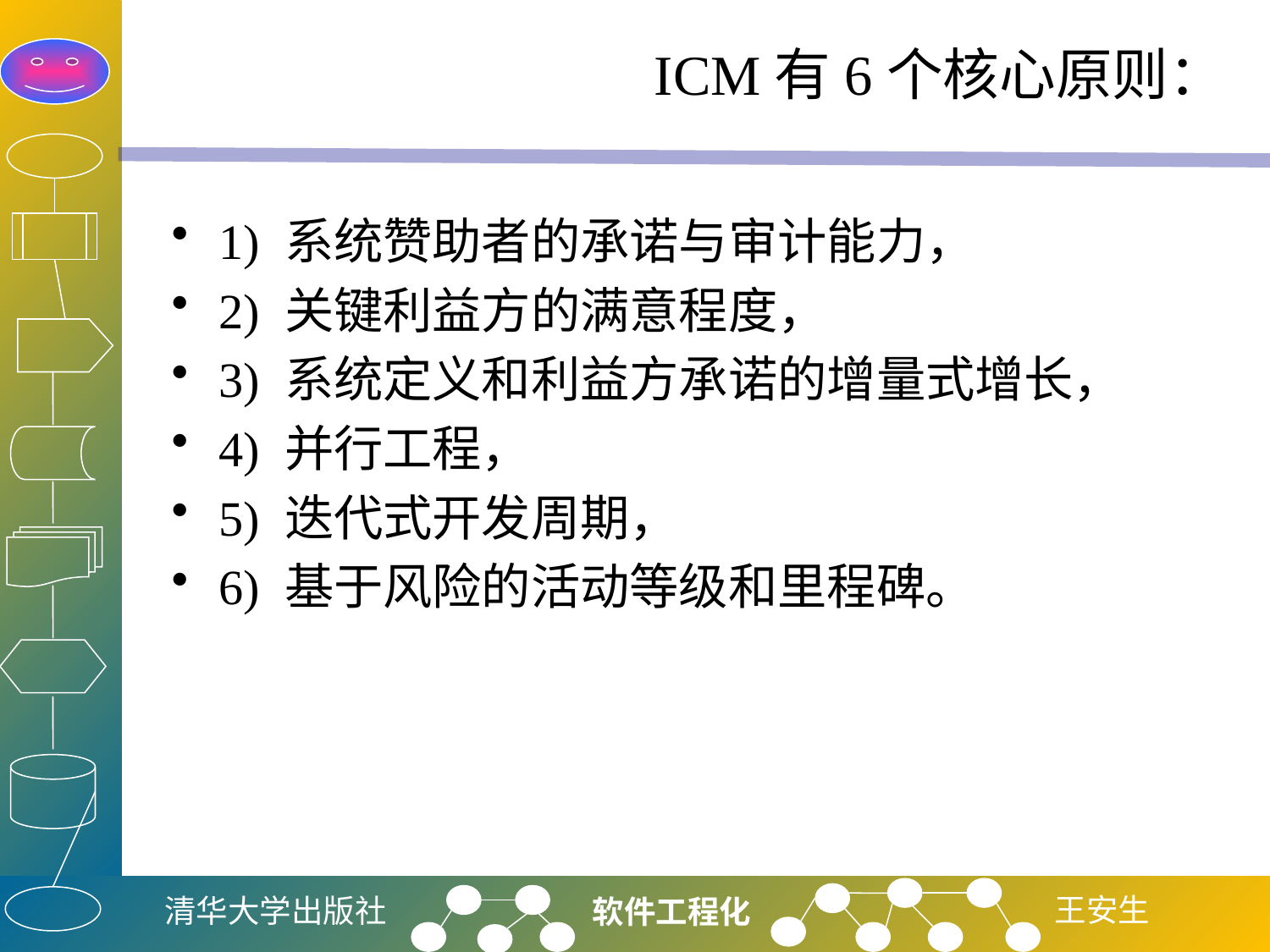

# ICM有6个核心原则：
1) 系统赞助者的承诺与审计能力，
2) 关键利益方的满意程度，
3) 系统定义和利益方承诺的增量式增长，
4) 并行工程，
5) 迭代式开发周期，
6) 基于风险的活动等级和里程碑。